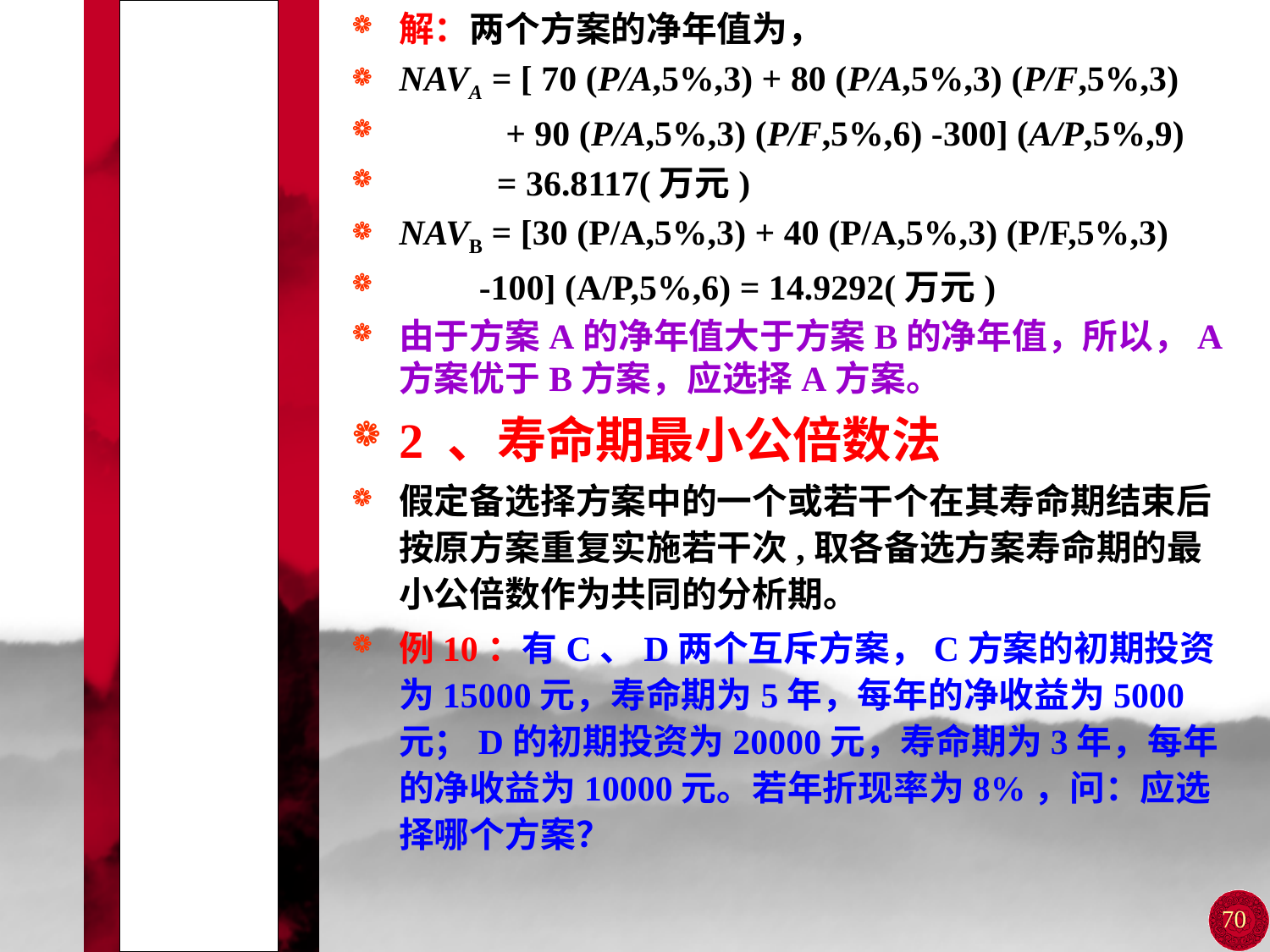

# 第四节    寿命期不同的方案的评价与选择
解：两个方案的净年值为，
NAVA = [ 70 (P/A,5%,3) + 80 (P/A,5%,3) (P/F,5%,3)
            + 90 (P/A,5%,3) (P/F,5%,6) -300] (A/P,5%,9)
           = 36.8117(万元)
NAVB = [30 (P/A,5%,3) + 40 (P/A,5%,3) (P/F,5%,3)
         -100] (A/P,5%,6) = 14.9292(万元)
由于方案A的净年值大于方案B的净年值，所以，A方案优于B方案，应选择A方案。
2 、寿命期最小公倍数法
假定备选择方案中的一个或若干个在其寿命期结束后按原方案重复实施若干次,取各备选方案寿命期的最小公倍数作为共同的分析期。
例10：有C、D两个互斥方案，C方案的初期投资为15000元，寿命期为5年，每年的净收益为5000元；D的初期投资为20000元，寿命期为3年，每年的净收益为10000元。若年折现率为8%，问：应选择哪个方案？
70